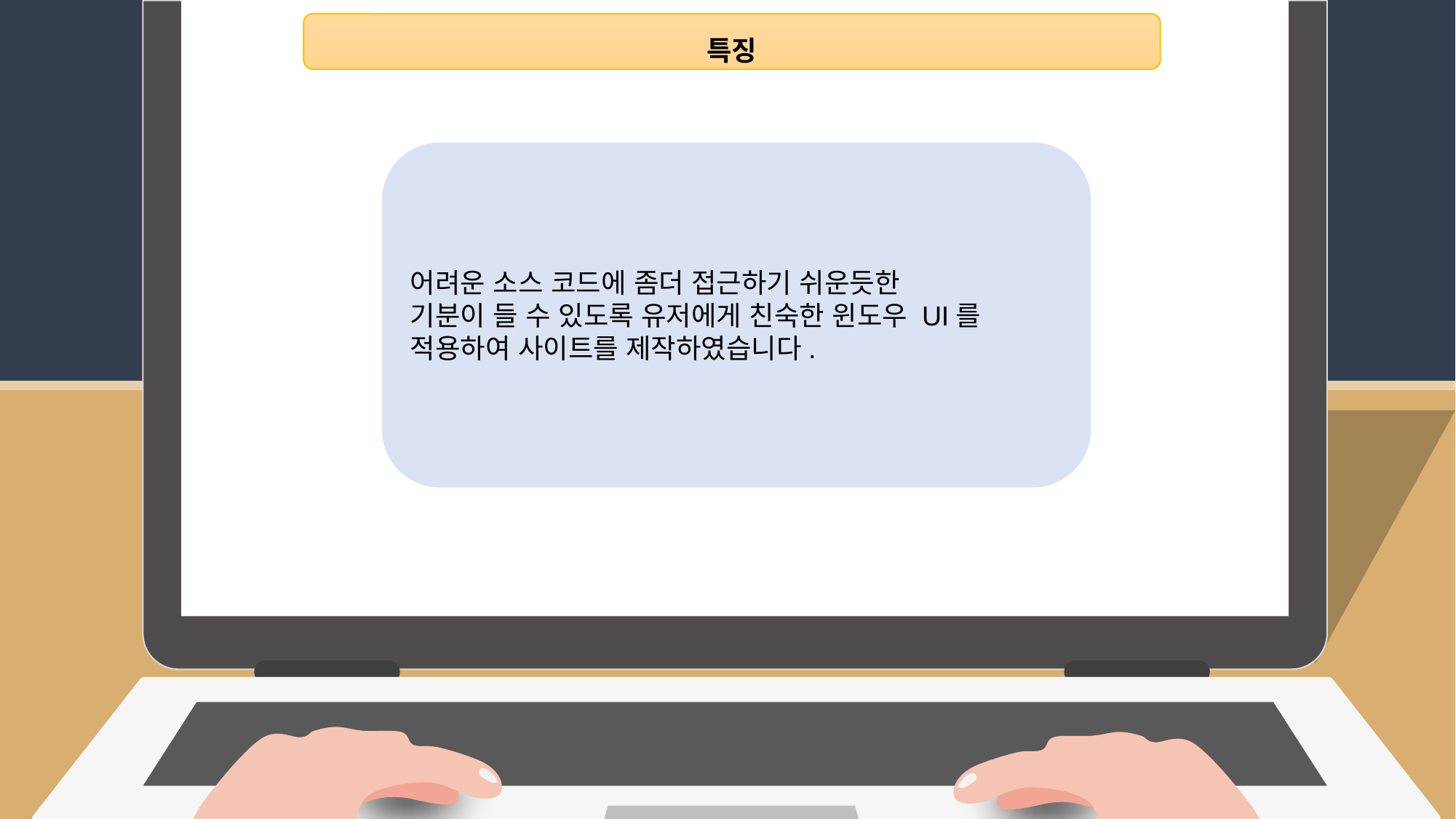

특징
어려운 소스 코드에 좀더 접근하기 쉬운듯한
기분이 들 수 있도록 유저에게 친숙한 윈도우 UI를 적용하여 사이트를 제작하였습니다.